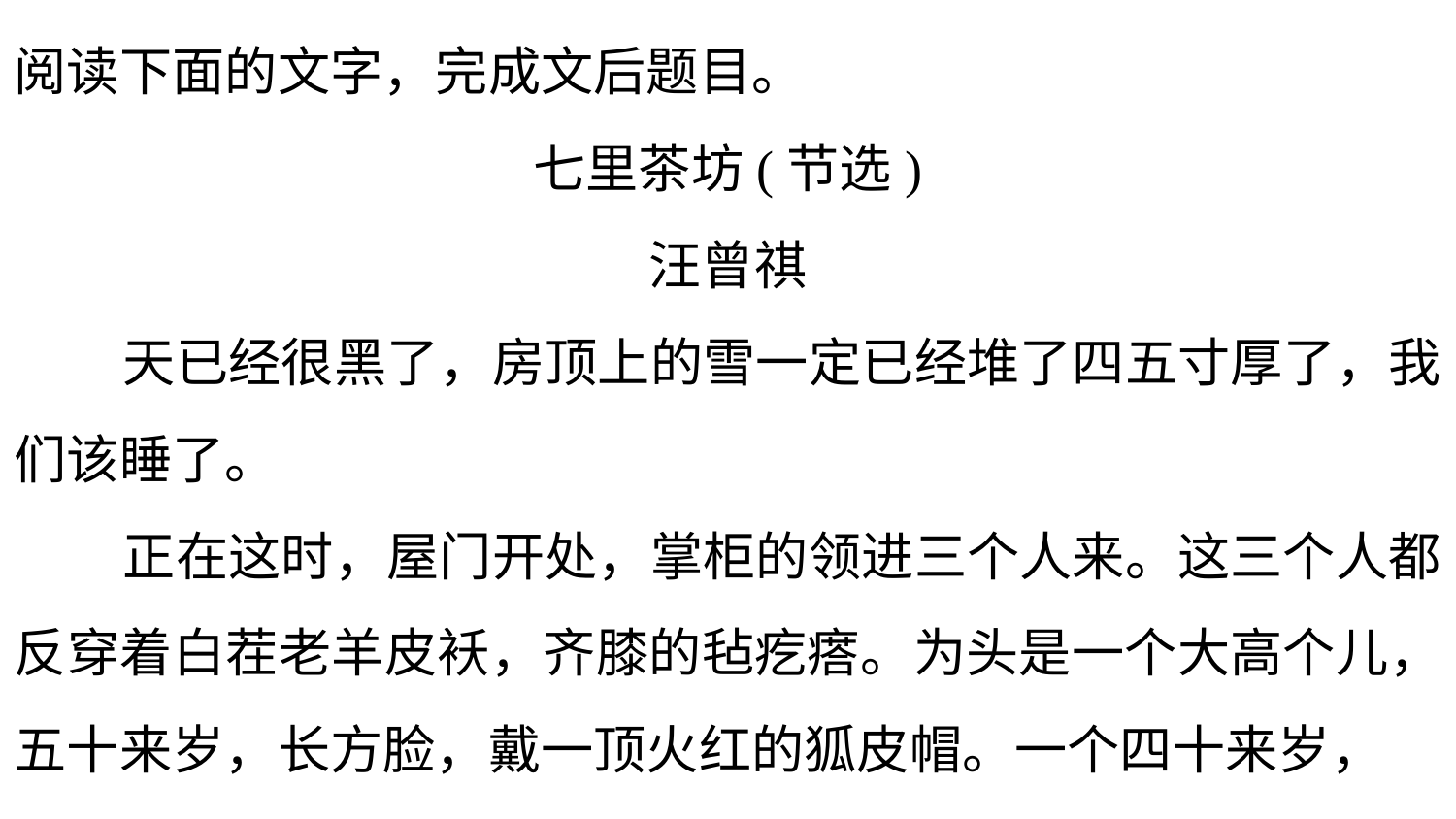

阅读下面的文字，完成文后题目。
七里茶坊(节选)
汪曾祺
        天已经很黑了，房顶上的雪一定已经堆了四五寸厚了，我们该睡了。
        正在这时，屋门开处，掌柜的领进三个人来。这三个人都反穿着白茬老羊皮袄，齐膝的毡疙瘩。为头是一个大高个儿，五十来岁，长方脸，戴一顶火红的狐皮帽。一个四十来岁，